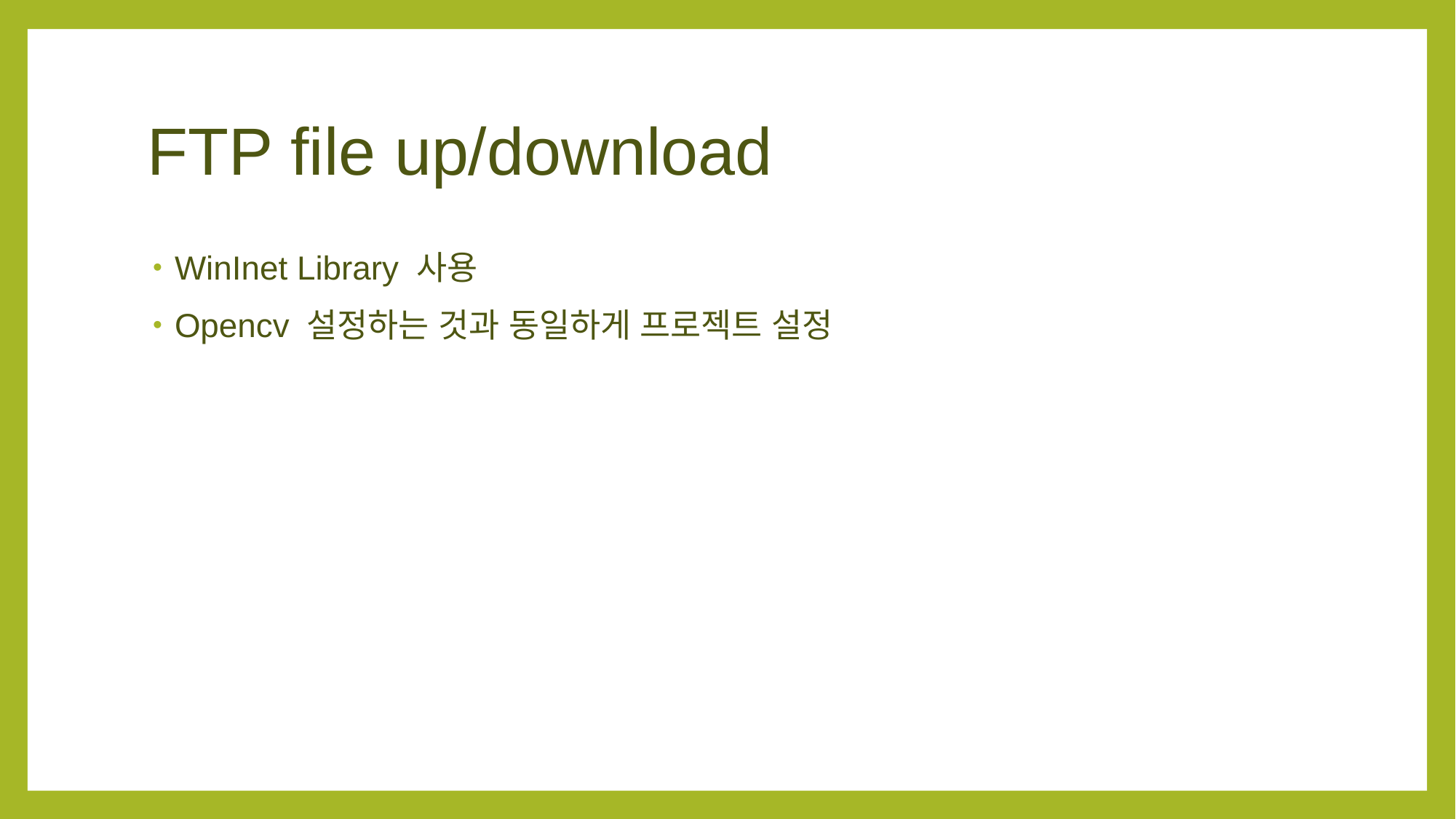

# FTP file up/download
WinInet Library 사용
Opencv 설정하는 것과 동일하게 프로젝트 설정